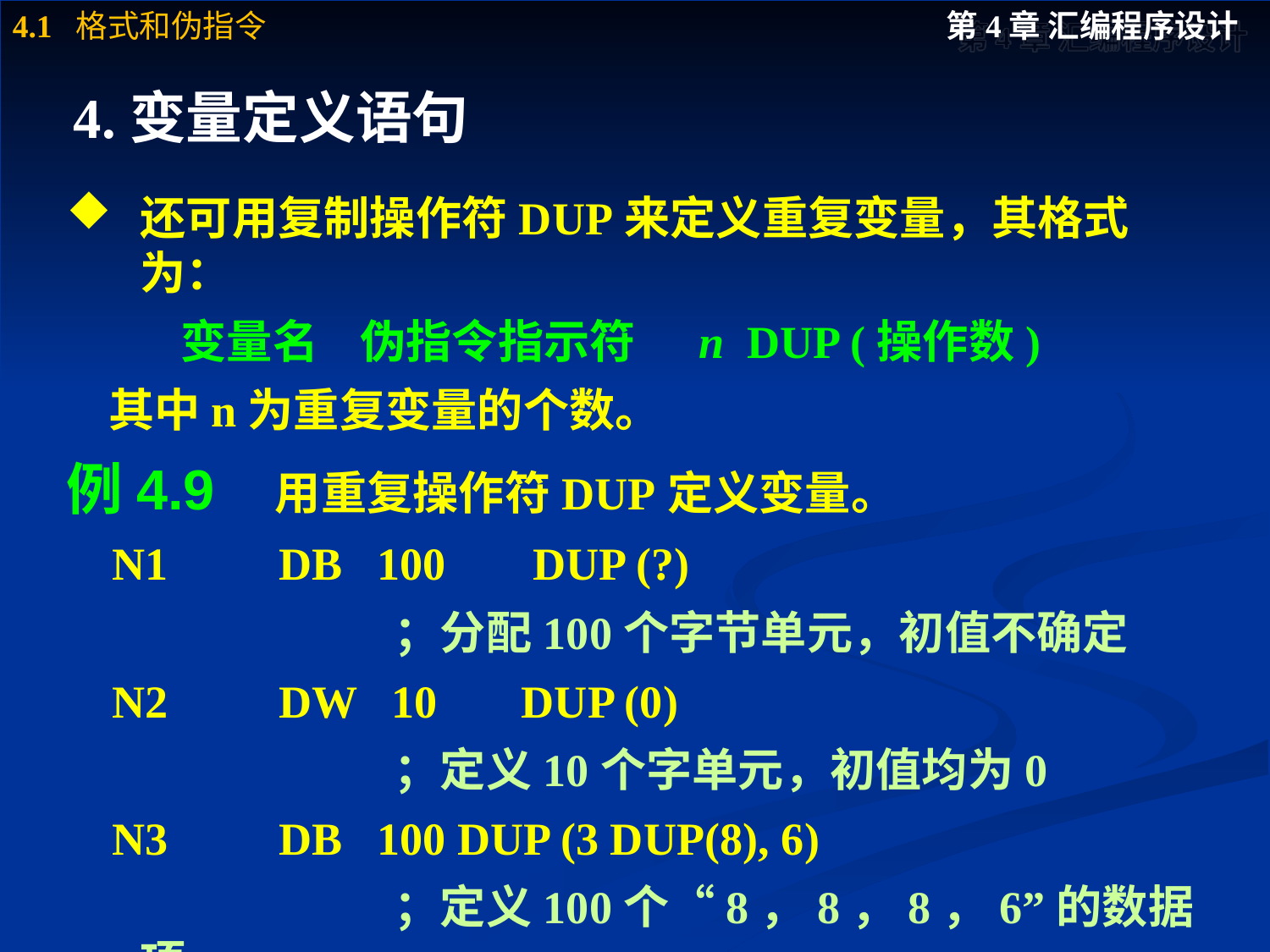

# 4.变量定义语句
还可用复制操作符DUP来定义重复变量，其格式为：
          变量名    伪指令指示符     n  DUP (操作数)
   其中n为重复变量的个数。
例4.9   用重复操作符DUP定义变量。
    N1	 DB   100	 DUP (?)
			；分配100个字节单元，初值不确定
    N2	 DW   10	DUP (0)
			；定义10个字单元，初值均为0
    N3	 DB   100 DUP (3 DUP(8), 6)
			；定义100个“8，8，8，6”的数据项